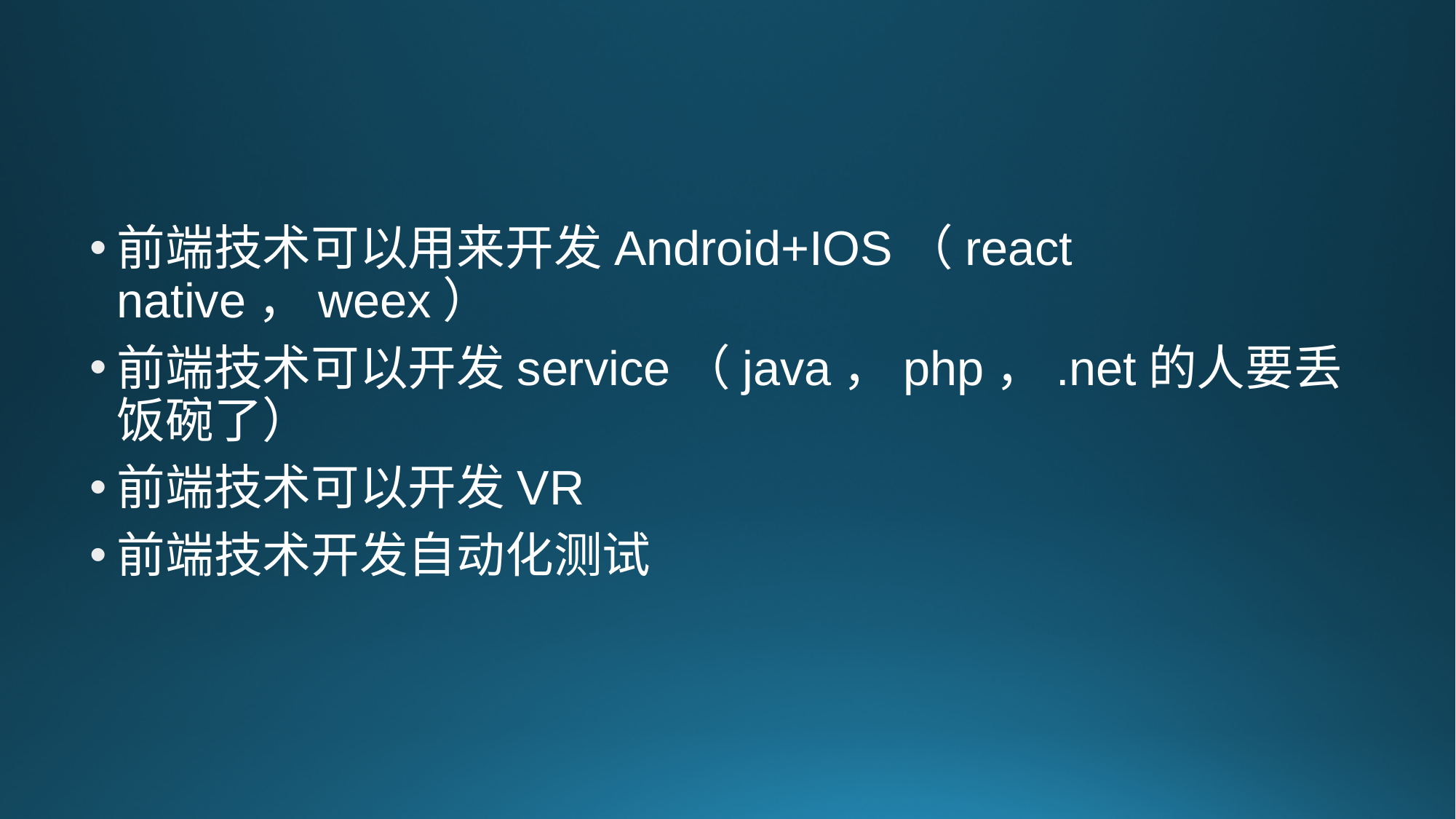

#
前端技术可以用来开发Android+IOS（react native，weex）
前端技术可以开发service（java，php，.net的人要丢饭碗了）
前端技术可以开发VR
前端技术开发自动化测试